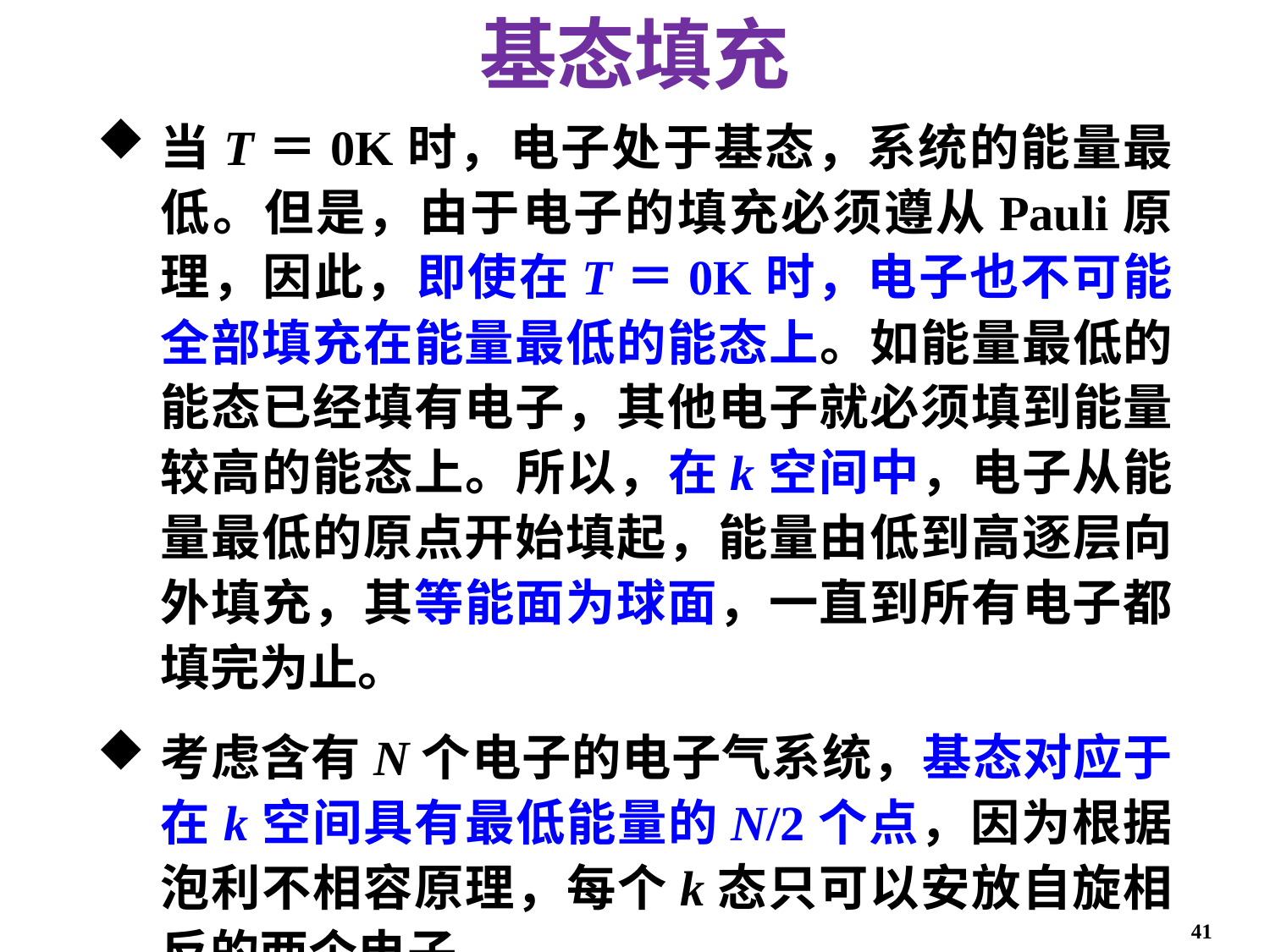

基态填充
当T＝0K时，电子处于基态，系统的能量最低。但是，由于电子的填充必须遵从Pauli原理，因此，即使在T＝0K时，电子也不可能全部填充在能量最低的能态上。如能量最低的能态已经填有电子，其他电子就必须填到能量较高的能态上。所以，在k空间中，电子从能量最低的原点开始填起，能量由低到高逐层向外填充，其等能面为球面，一直到所有电子都填完为止。
考虑含有N个电子的电子气系统，基态对应于在k空间具有最低能量的N/2个点，因为根据泡利不相容原理，每个k态只可以安放自旋相反的两个电子
41